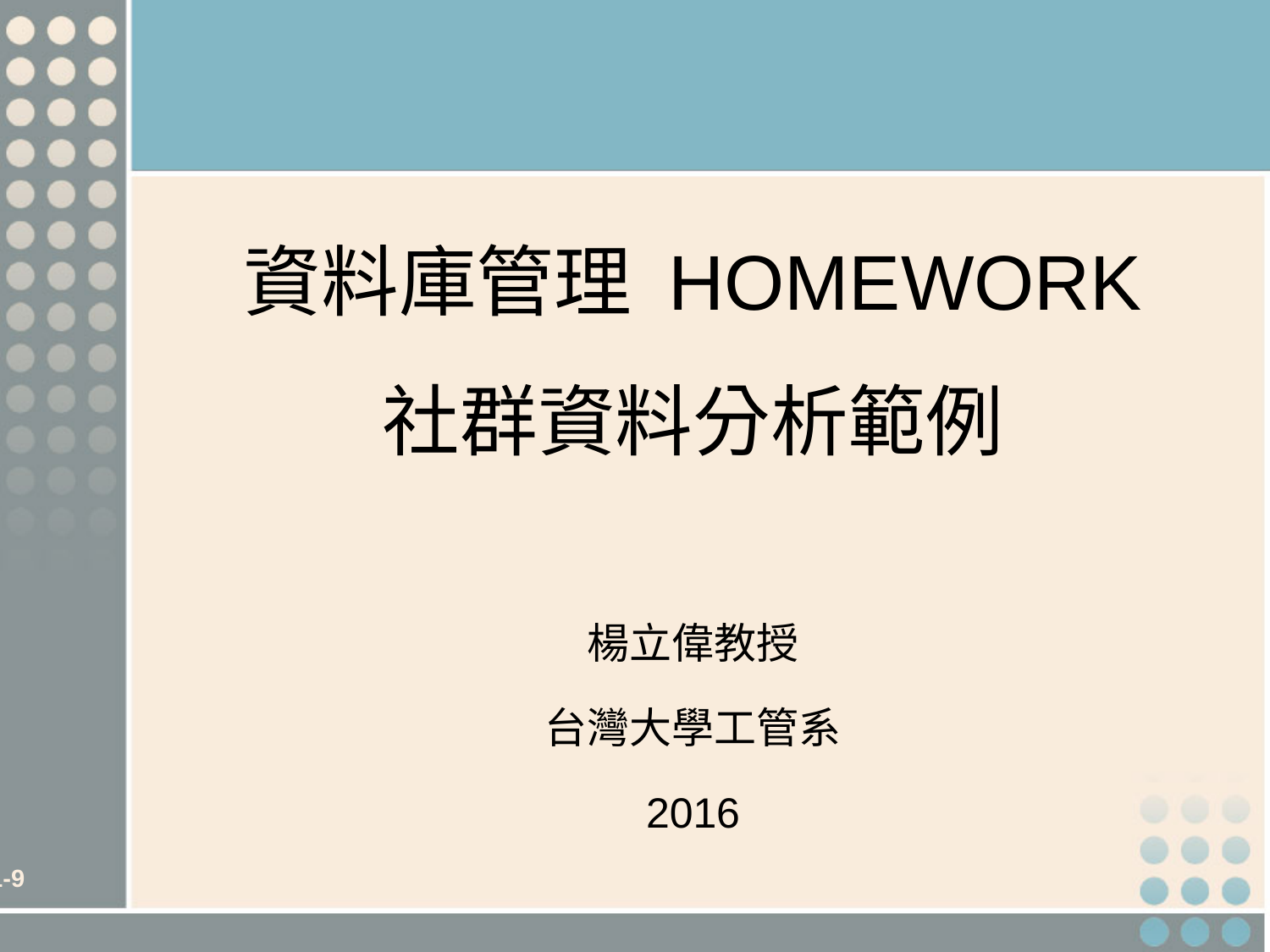

# 資料庫管理 Homework 社群資料分析範例
楊立偉教授
台灣大學工管系
2016